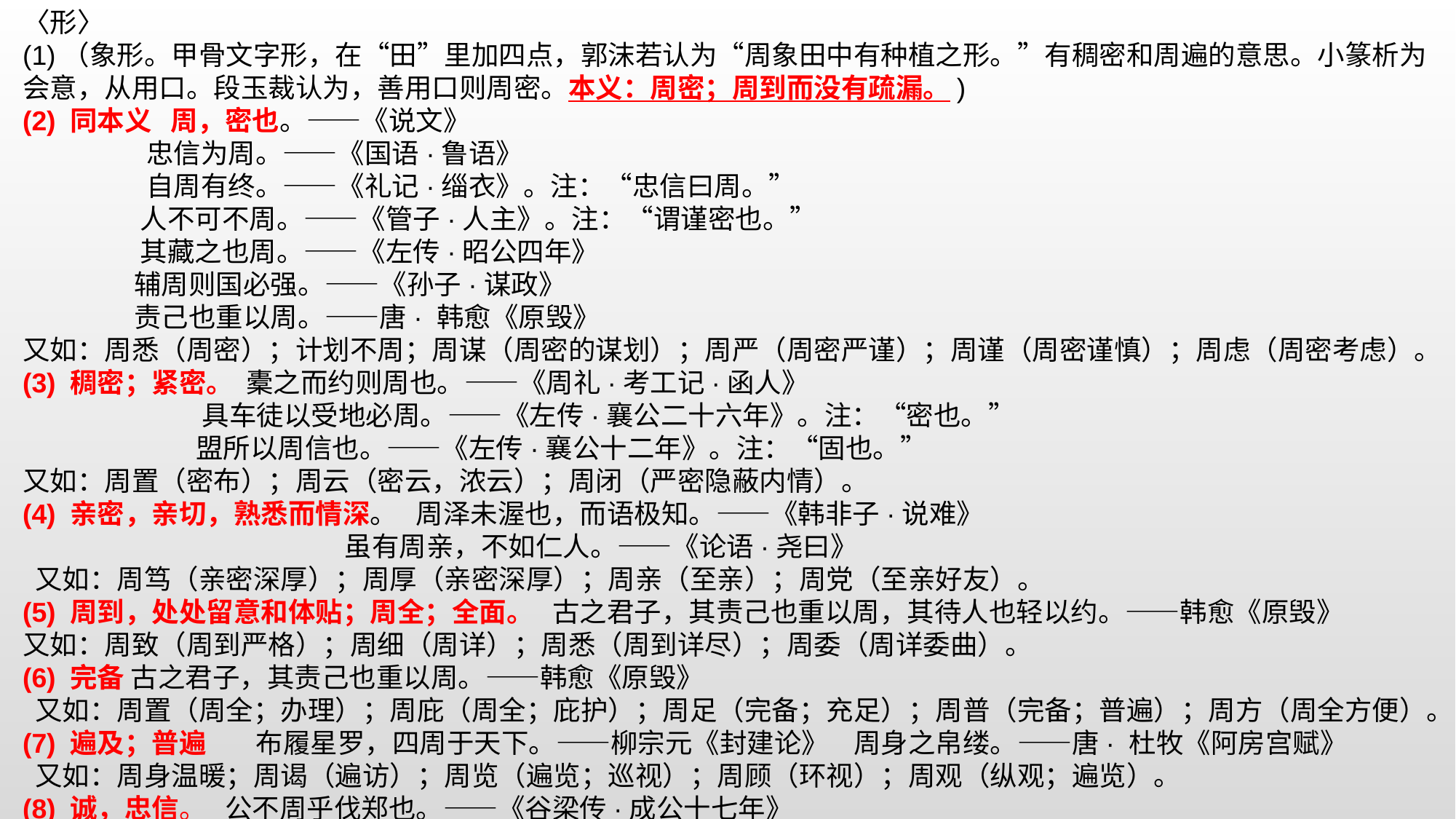

〈形〉
(1)（象形。甲骨文字形，在“田”里加四点，郭沫若认为“周象田中有种植之形。”有稠密和周遍的意思。小篆析为会意，从用口。段玉裁认为，善用口则周密。本义：周密；周到而没有疏漏。)
(2) 同本义   周，密也。——《说文》
                   忠信为周。——《国语·鲁语》
                   自周有终。——《礼记·缁衣》。注：“忠信曰周。”
                  人不可不周。——《管子·人主》。注：“谓谨密也。”
                  其藏之也周。——《左传·昭公四年》
                 辅周则国必强。——《孙子·谋政》
                 责己也重以周。——唐· 韩愈《原毁》
又如：周悉（周密）；计划不周；周谋（周密的谋划）；周严（周密严谨）；周谨（周密谨慎）；周虑（周密考虑）。
(3) 稠密；紧密。  橐之而约则周也。——《周礼·考工记·函人》
                            具车徒以受地必周。——《左传·襄公二十六年》。注：“密也。”
                           盟所以周信也。——《左传·襄公十二年》。注：“固也。”
又如：周置（密布）；周云（密云，浓云）；周闭（严密隐蔽内情）。
(4) 亲密，亲切，熟悉而情深。   周泽未渥也，而语极知。——《韩非子·说难》
                                                   虽有周亲，不如仁人。——《论语·尧曰》
 又如：周笃（亲密深厚）；周厚（亲密深厚）；周亲（至亲）；周党（至亲好友）。
(5) 周到，处处留意和体贴；周全；全面。   古之君子，其责己也重以周，其待人也轻以约。——韩愈《原毁》
又如：周致（周到严格）；周细（周详）；周悉（周到详尽）；周委（周详委曲）。
(6) 完备 古之君子，其责己也重以周。——韩愈《原毁》
 又如：周置（周全；办理）；周庇（周全；庇护）；周足（完备；充足）；周普（完备；普遍）；周方（周全方便）。
(7) 遍及；普遍        布履星罗，四周于天下。——柳宗元《封建论》    周身之帛缕。——唐· 杜牧《阿房宫赋》
 又如：周身温暖；周谒（遍访）；周览（遍览；巡视）；周顾（环视）；周观（纵观；遍览）。
(8) 诚，忠信。   公不周乎伐郑也。——《谷梁传·成公十七年》